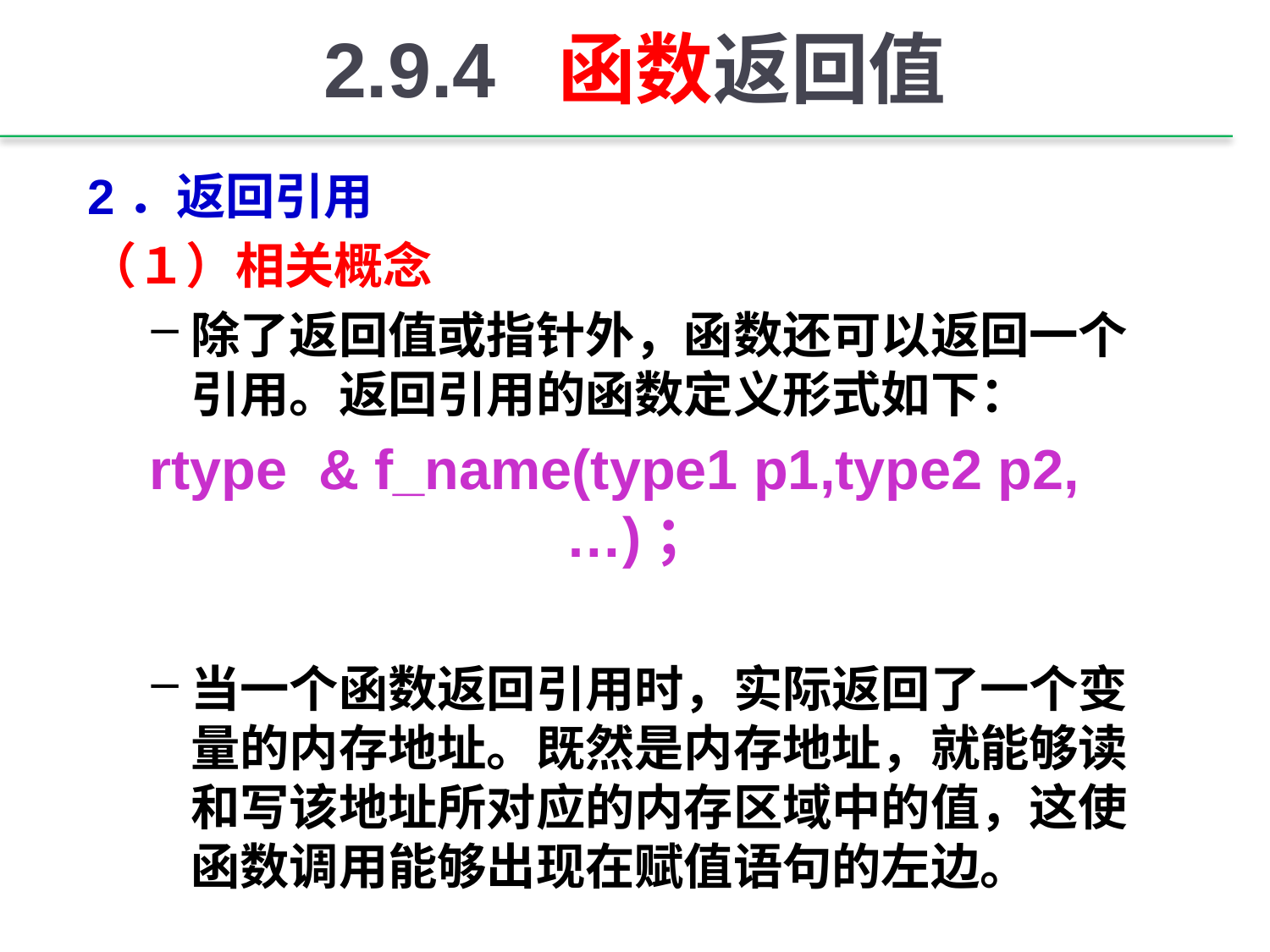

# 2.9.4  函数返回值
2．返回引用
（１）相关概念
除了返回值或指针外，函数还可以返回一个引用。返回引用的函数定义形式如下：
rtype  & f_name(type1 p1,type2 p2,…)；

当一个函数返回引用时，实际返回了一个变量的内存地址。既然是内存地址，就能够读和写该地址所对应的内存区域中的值，这使函数调用能够出现在赋值语句的左边。